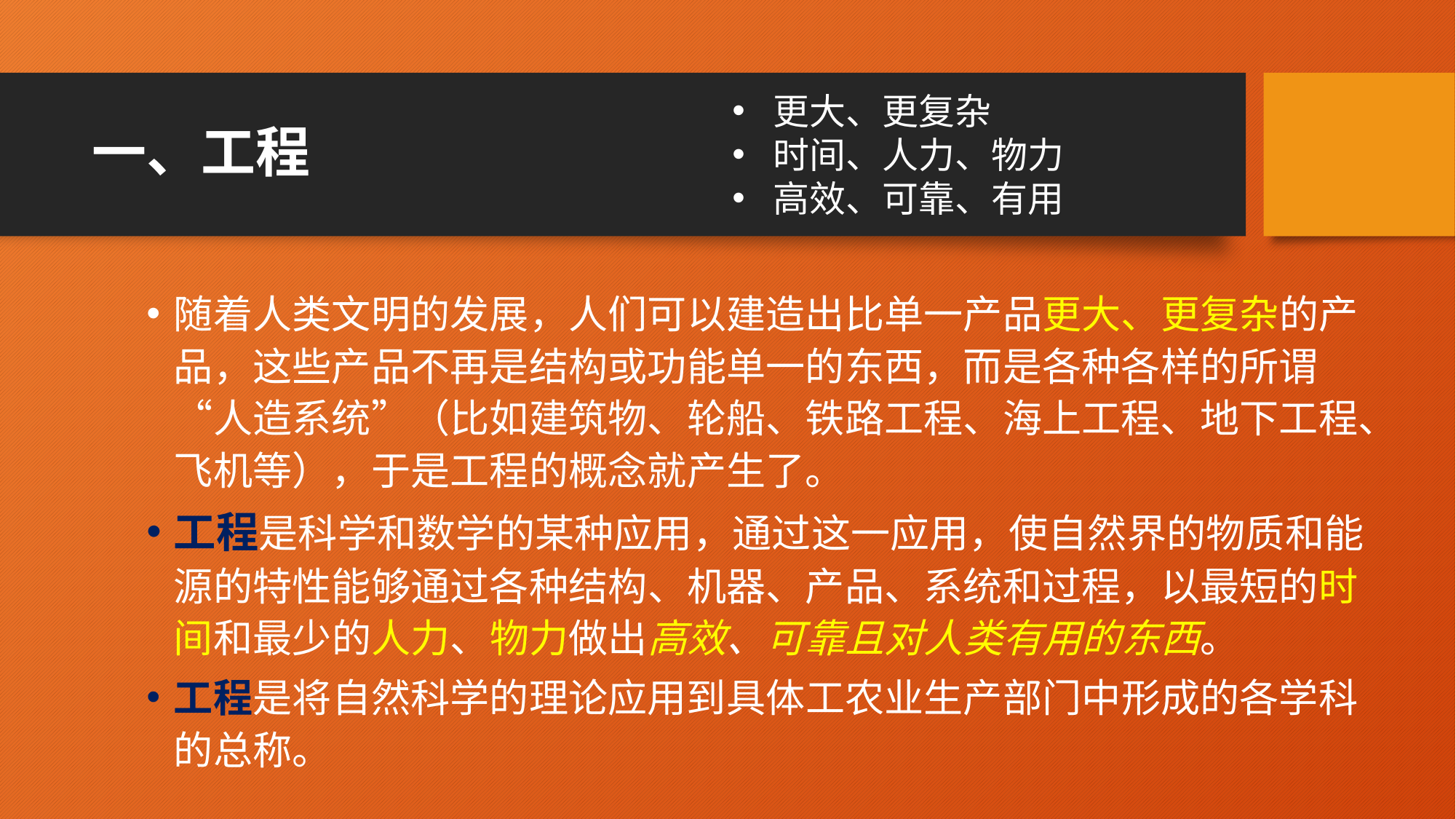

更大、更复杂
时间、人力、物力
高效、可靠、有用
# 一、工程
随着人类文明的发展，人们可以建造出比单一产品更大、更复杂的产品，这些产品不再是结构或功能单一的东西，而是各种各样的所谓“人造系统”（比如建筑物、轮船、铁路工程、海上工程、地下工程、飞机等），于是工程的概念就产生了。
工程是科学和数学的某种应用，通过这一应用，使自然界的物质和能源的特性能够通过各种结构、机器、产品、系统和过程，以最短的时间和最少的人力、物力做出高效、可靠且对人类有用的东西。
工程是将自然科学的理论应用到具体工农业生产部门中形成的各学科的总称。